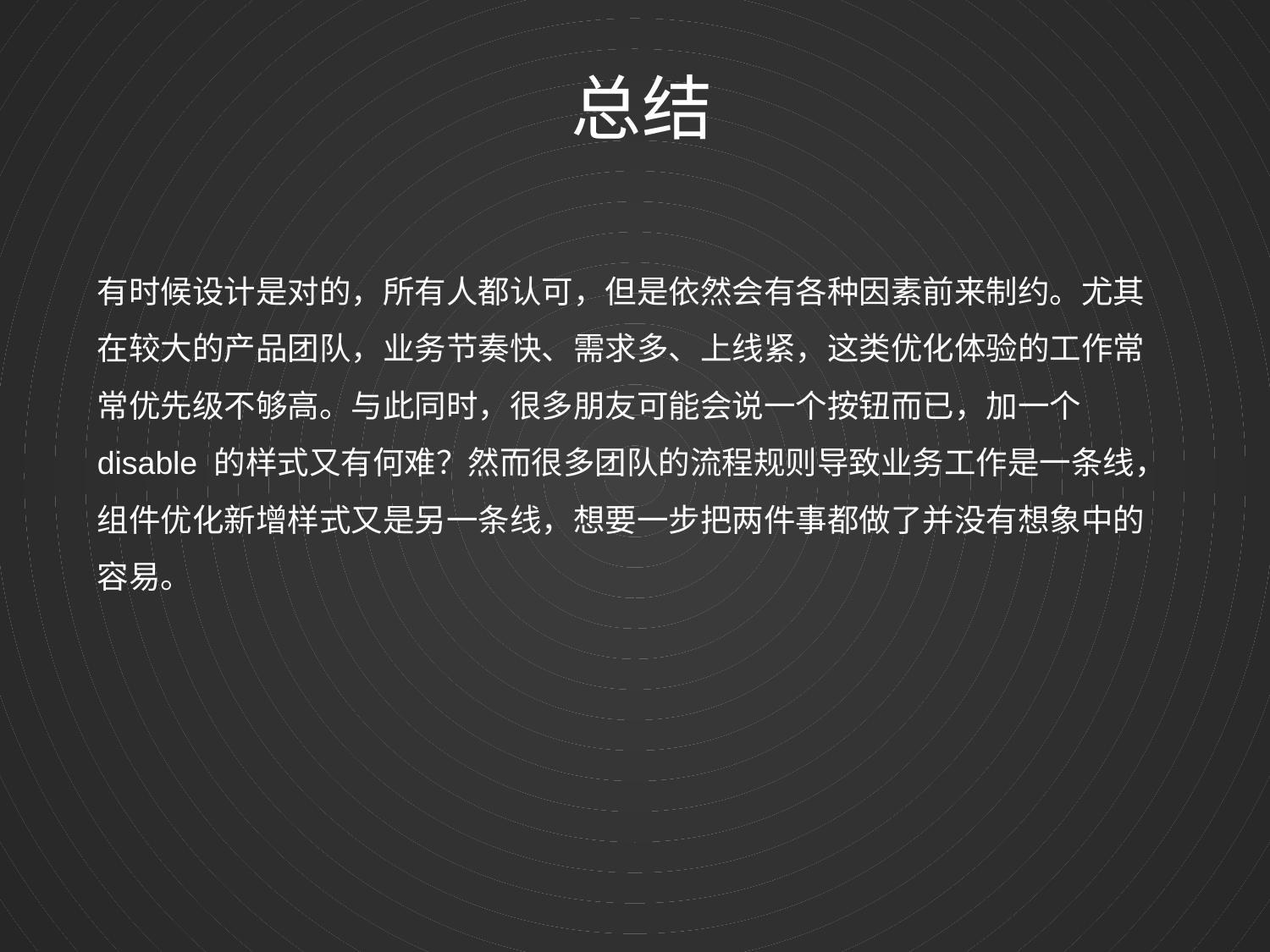

# 总结
有时候设计是对的，所有人都认可，但是依然会有各种因素前来制约。尤其在较大的产品团队，业务节奏快、需求多、上线紧，这类优化体验的工作常常优先级不够高。与此同时，很多朋友可能会说一个按钮而已，加一个 disable 的样式又有何难？然而很多团队的流程规则导致业务工作是一条线，组件优化新增样式又是另一条线，想要一步把两件事都做了并没有想象中的容易。